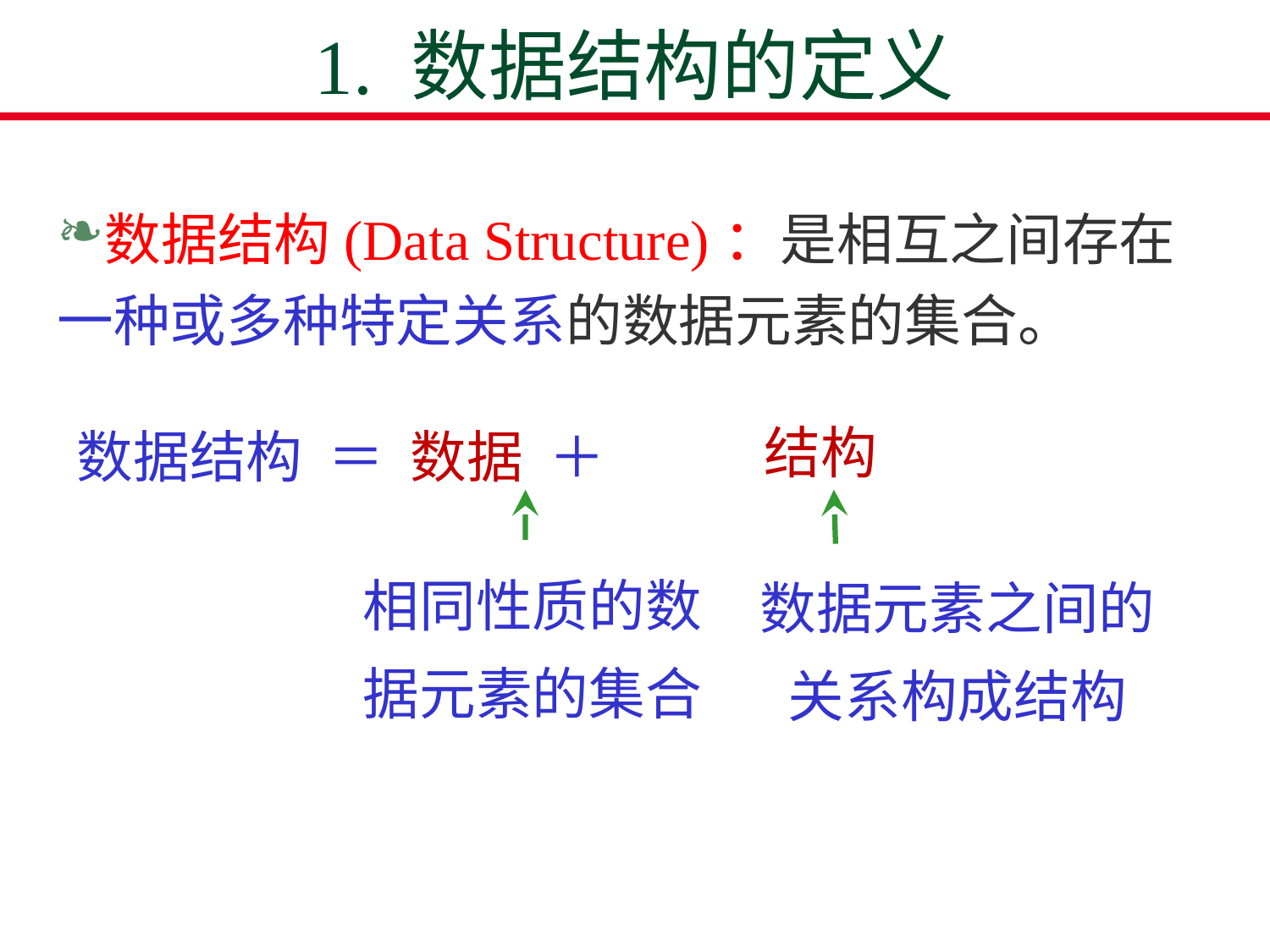

# 1. 数据结构的定义

数据结构(Data Structure)：是相互之间存在一种或多种特定关系的数据元素的集合。
数据结构  ＝  数据  ＋
结构

相同性质的数据元素的集合

数据元素之间的关系构成结构